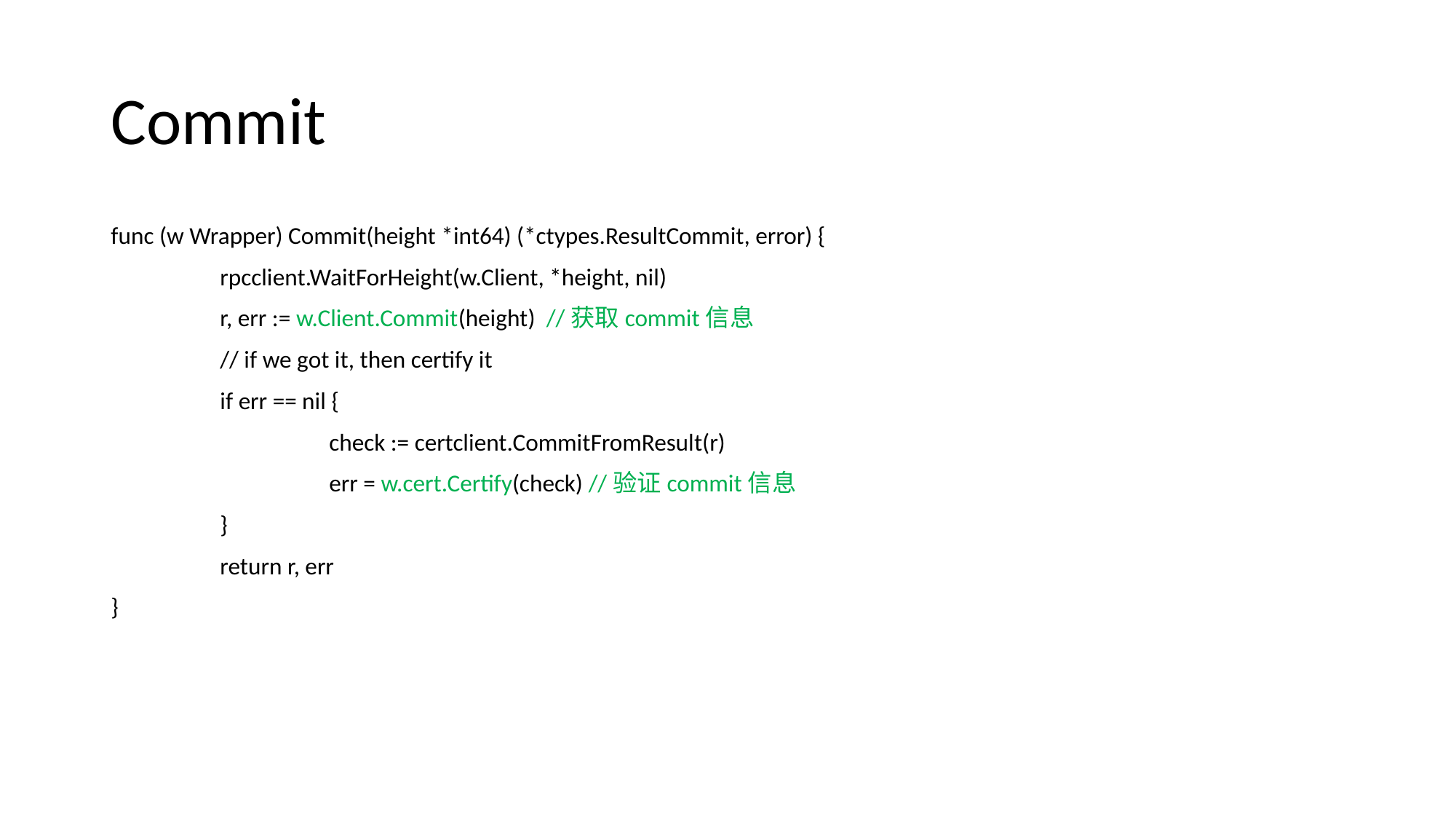

# Commit
func (w Wrapper) Commit(height *int64) (*ctypes.ResultCommit, error) {
	rpcclient.WaitForHeight(w.Client, *height, nil)
	r, err := w.Client.Commit(height)  //获取commit信息
	// if we got it, then certify it
	if err == nil {
		check := certclient.CommitFromResult(r)
		err = w.cert.Certify(check) //验证commit信息
	}
	return r, err
}